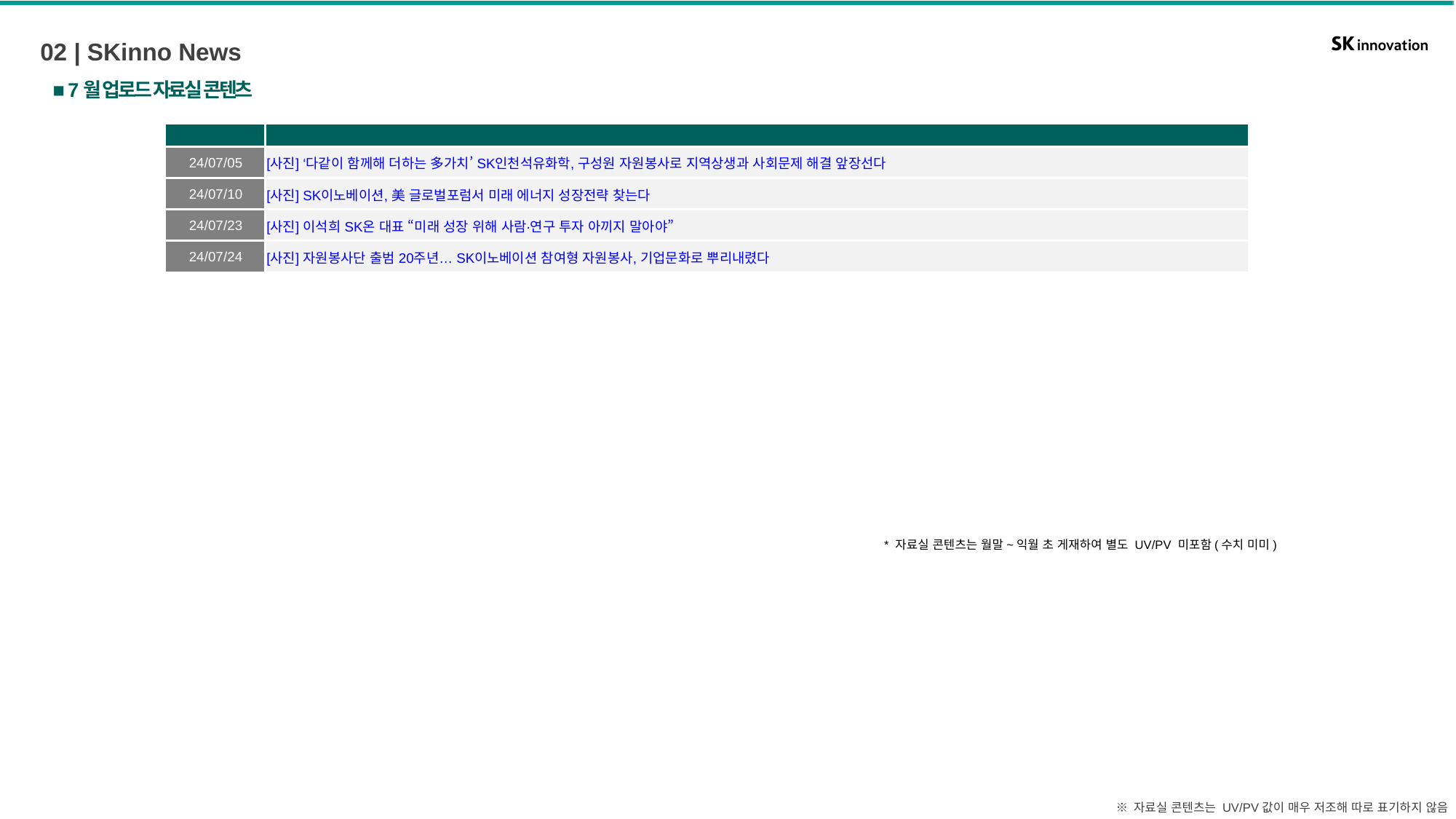

02 | SKinno News
■ 7월 업로드 자료실 콘텐츠
| 발행일 | 포스트명 |
| --- | --- |
| 24/07/05 | [사진] ‘다같이 함께해 더하는 多가치’ SK인천석유화학, 구성원 자원봉사로 지역상생과 사회문제 해결 앞장선다 |
| 24/07/10 | [사진] SK이노베이션, 美 글로벌포럼서 미래 에너지 성장전략 찾는다 |
| 24/07/23 | [사진] 이석희 SK온 대표 “미래 성장 위해 사람∙연구 투자 아끼지 말아야” |
| 24/07/24 | [사진] 자원봉사단 출범 20주년… SK이노베이션 참여형 자원봉사, 기업문화로 뿌리내렸다 |
* 자료실 콘텐츠는 월말~익월 초 게재하여 별도 UV/PV 미포함(수치 미미)
※ 자료실 콘텐츠는 UV/PV값이 매우 저조해 따로 표기하지 않음